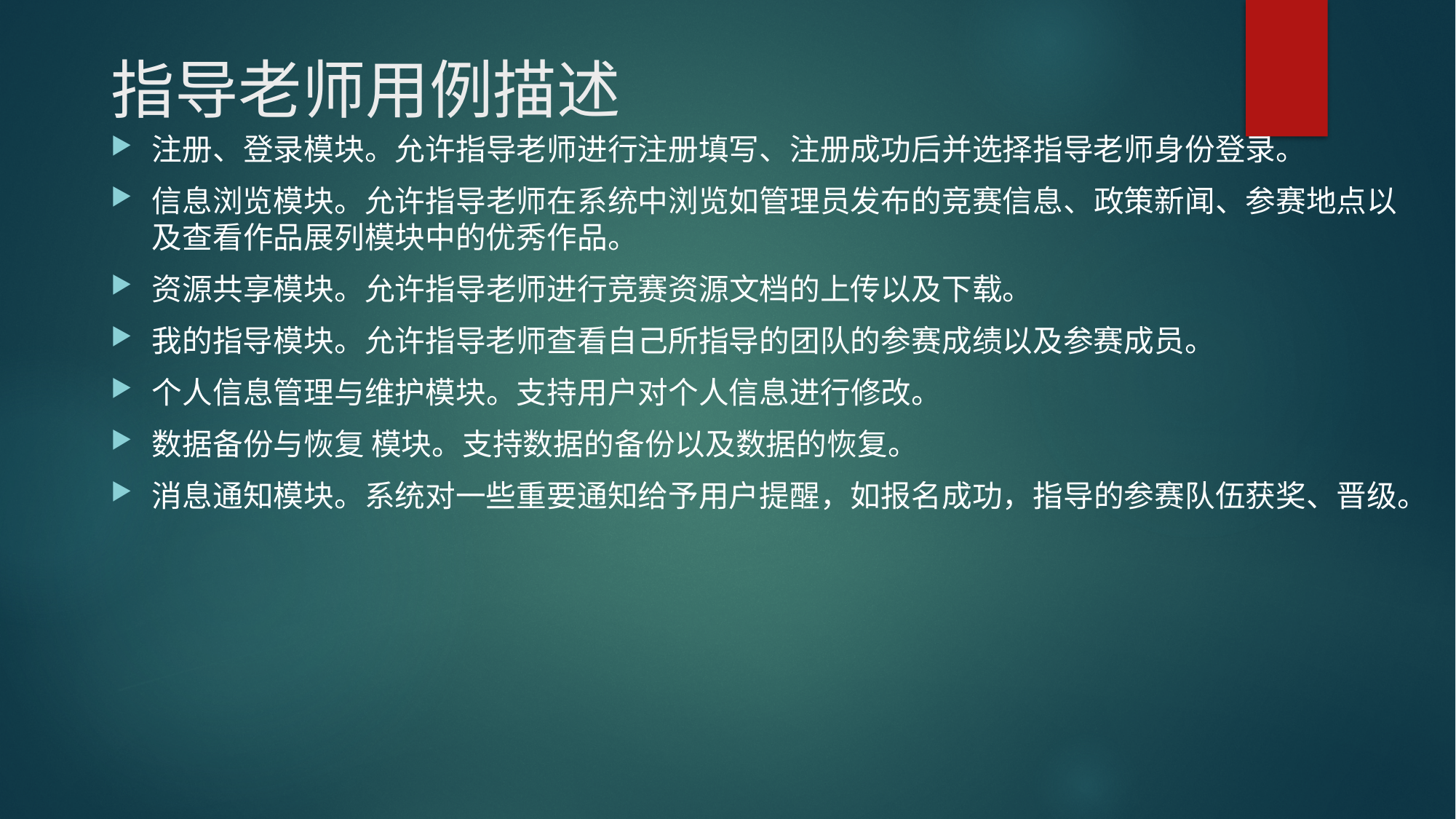

# 指导老师用例描述
注册、登录模块。允许指导老师进行注册填写、注册成功后并选择指导老师身份登录。
信息浏览模块。允许指导老师在系统中浏览如管理员发布的竞赛信息、政策新闻、参赛地点以及查看作品展列模块中的优秀作品。
资源共享模块。允许指导老师进行竞赛资源文档的上传以及下载。
我的指导模块。允许指导老师查看自己所指导的团队的参赛成绩以及参赛成员。
个人信息管理与维护模块。支持用户对个人信息进行修改。
数据备份与恢复 模块。支持数据的备份以及数据的恢复。
消息通知模块。系统对一些重要通知给予用户提醒，如报名成功，指导的参赛队伍获奖、晋级。